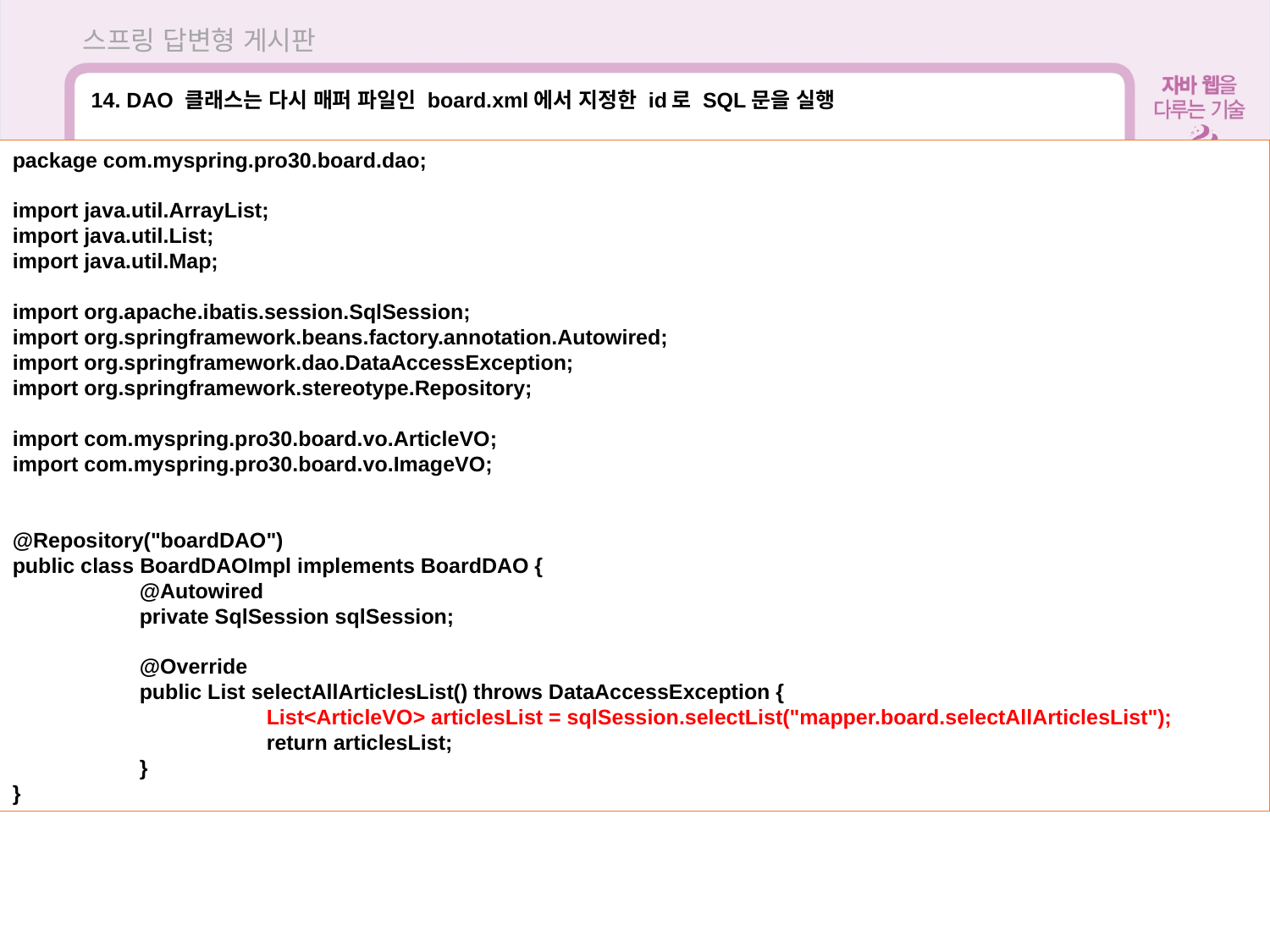

스프링 답변형 게시판
14. DAO 클래스는 다시 매퍼 파일인 board.xml에서 지정한 id로 SQL문을 실행
package com.myspring.pro30.board.dao;

import java.util.ArrayList;
import java.util.List;
import java.util.Map;

import org.apache.ibatis.session.SqlSession;
import org.springframework.beans.factory.annotation.Autowired;
import org.springframework.dao.DataAccessException;
import org.springframework.stereotype.Repository;

import com.myspring.pro30.board.vo.ArticleVO;
import com.myspring.pro30.board.vo.ImageVO;

@Repository("boardDAO")
public class BoardDAOImpl implements BoardDAO {
	@Autowired
	private SqlSession sqlSession;

	@Override
	public List selectAllArticlesList() throws DataAccessException {
		List<ArticleVO> articlesList = sqlSession.selectList("mapper.board.selectAllArticlesList");
		return articlesList;
	}
}